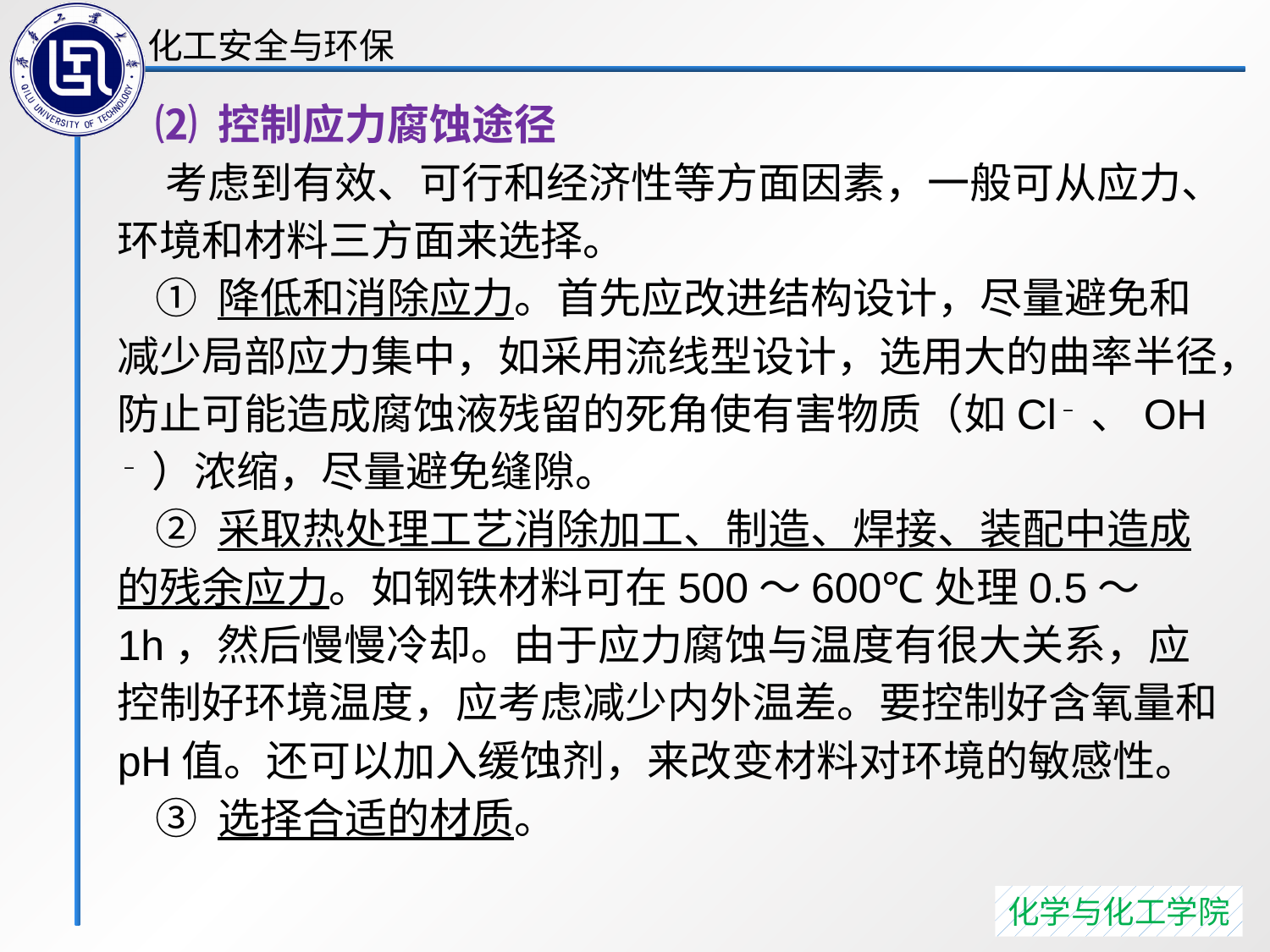

⑵ 控制应力腐蚀途径
    考虑到有效、可行和经济性等方面因素，一般可从应力、环境和材料三方面来选择。
    ① 降低和消除应力。首先应改进结构设计，尽量避免和减少局部应力集中，如采用流线型设计，选用大的曲率半径，防止可能造成腐蚀液残留的死角使有害物质（如Cl﹣、OH﹣）浓缩，尽量避免缝隙。
    ② 采取热处理工艺消除加工、制造、焊接、装配中造成的残余应力。如钢铁材料可在500～600℃处理0.5～1h，然后慢慢冷却。由于应力腐蚀与温度有很大关系，应控制好环境温度，应考虑减少内外温差。要控制好含氧量和pH值。还可以加入缓蚀剂，来改变材料对环境的敏感性。
    ③ 选择合适的材质。